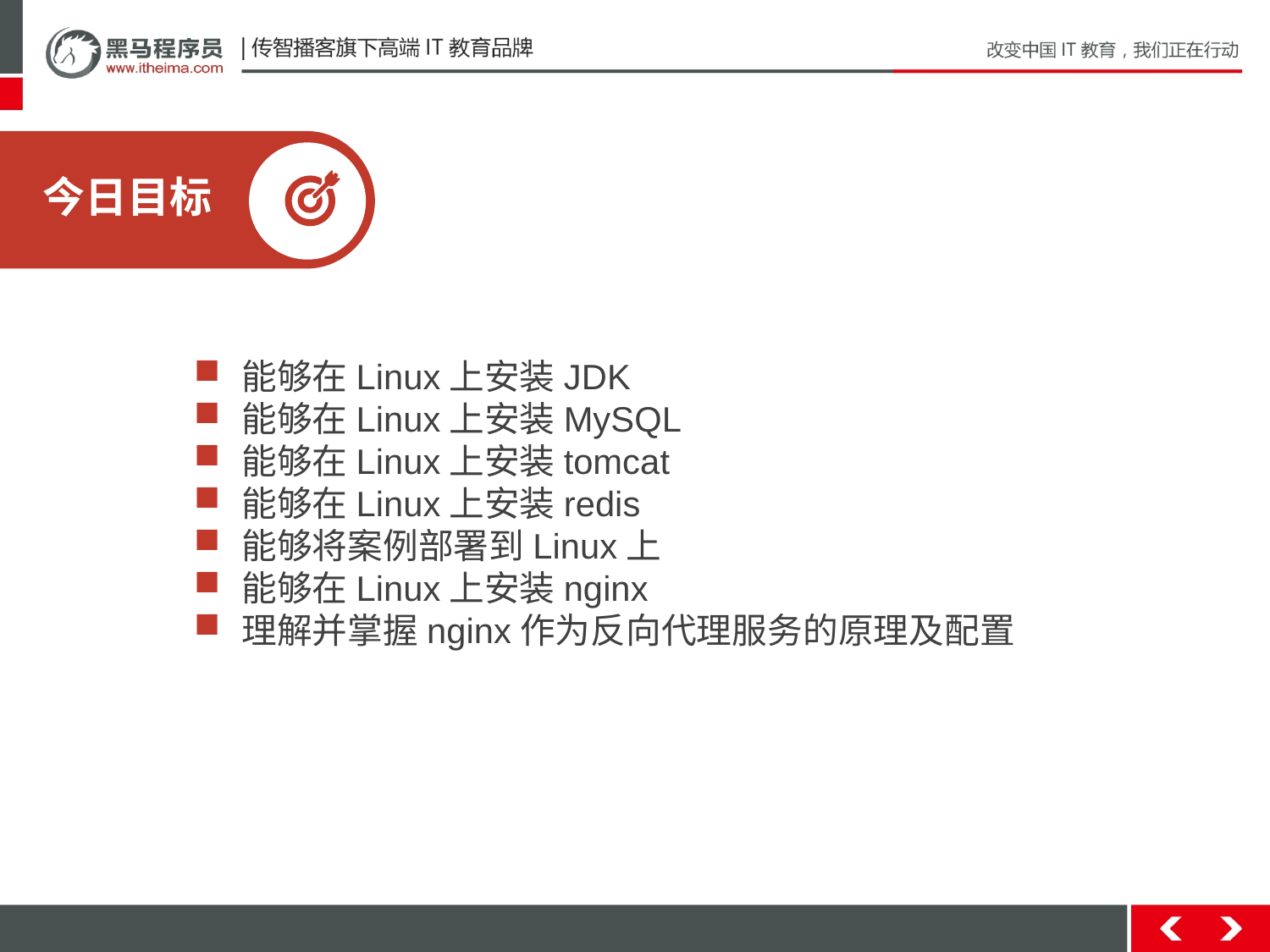

今日目标

能够在Linux上安装JDK
能够在Linux上安装MySQL
能够在Linux上安装tomcat
能够在Linux上安装redis
能够将案例部署到Linux上
能够在Linux上安装nginx
理解并掌握nginx作为反向代理服务的原理及配置